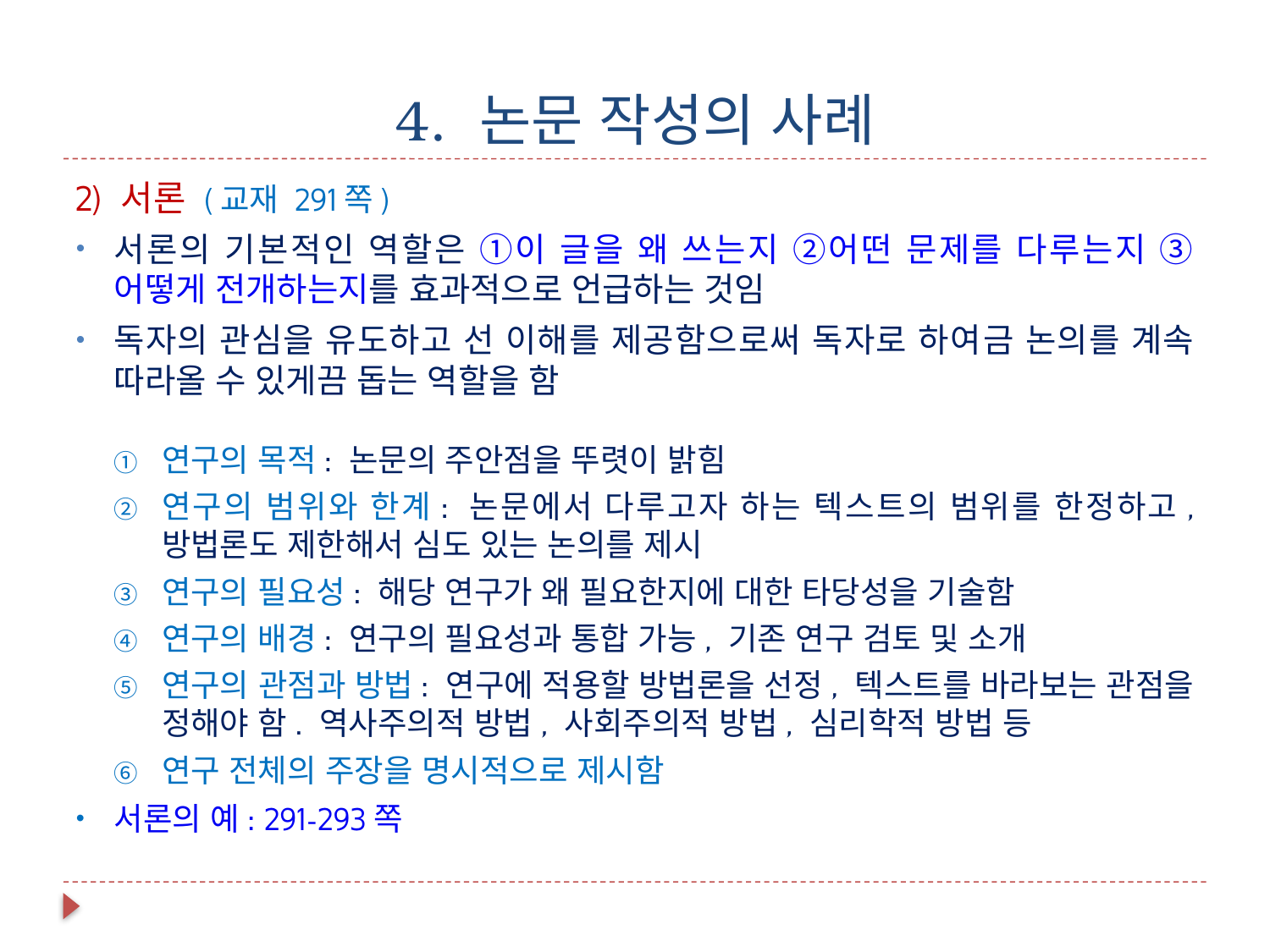

# 4. 논문 작성의 사례
2) 서론 (교재 291쪽)
서론의 기본적인 역할은 ①이 글을 왜 쓰는지 ②어떤 문제를 다루는지 ③어떻게 전개하는지를 효과적으로 언급하는 것임
독자의 관심을 유도하고 선 이해를 제공함으로써 독자로 하여금 논의를 계속 따라올 수 있게끔 돕는 역할을 함

연구의 목적: 논문의 주안점을 뚜렷이 밝힘
연구의 범위와 한계: 논문에서 다루고자 하는 텍스트의 범위를 한정하고, 방법론도 제한해서 심도 있는 논의를 제시
연구의 필요성: 해당 연구가 왜 필요한지에 대한 타당성을 기술함
연구의 배경: 연구의 필요성과 통합 가능, 기존 연구 검토 및 소개
연구의 관점과 방법: 연구에 적용할 방법론을 선정, 텍스트를 바라보는 관점을 정해야 함. 역사주의적 방법, 사회주의적 방법, 심리학적 방법 등
연구 전체의 주장을 명시적으로 제시함
서론의 예: 291-293쪽